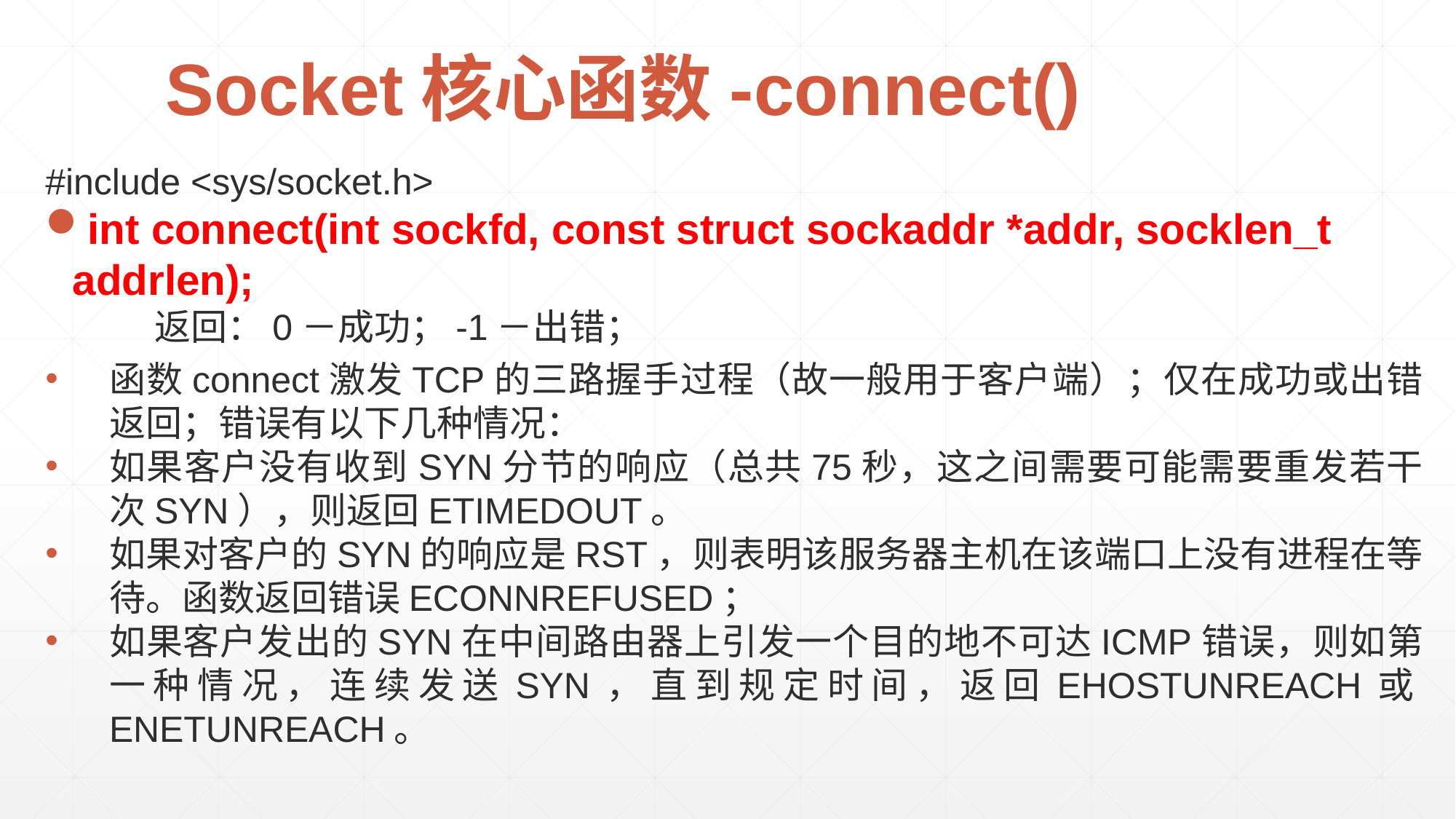

# Socket核心函数-connect()
#include <sys/socket.h>
int connect(int sockfd, const struct sockaddr *addr, socklen_t addrlen);
	返回：0－成功；-1－出错；
函数connect激发TCP的三路握手过程（故一般用于客户端）；仅在成功或出错返回；错误有以下几种情况：
如果客户没有收到SYN分节的响应（总共75秒，这之间需要可能需要重发若干次SYN），则返回ETIMEDOUT。
如果对客户的SYN的响应是RST，则表明该服务器主机在该端口上没有进程在等待。函数返回错误ECONNREFUSED；
如果客户发出的SYN在中间路由器上引发一个目的地不可达ICMP错误，则如第一种情况，连续发送SYN，直到规定时间，返回EHOSTUNREACH或ENETUNREACH。